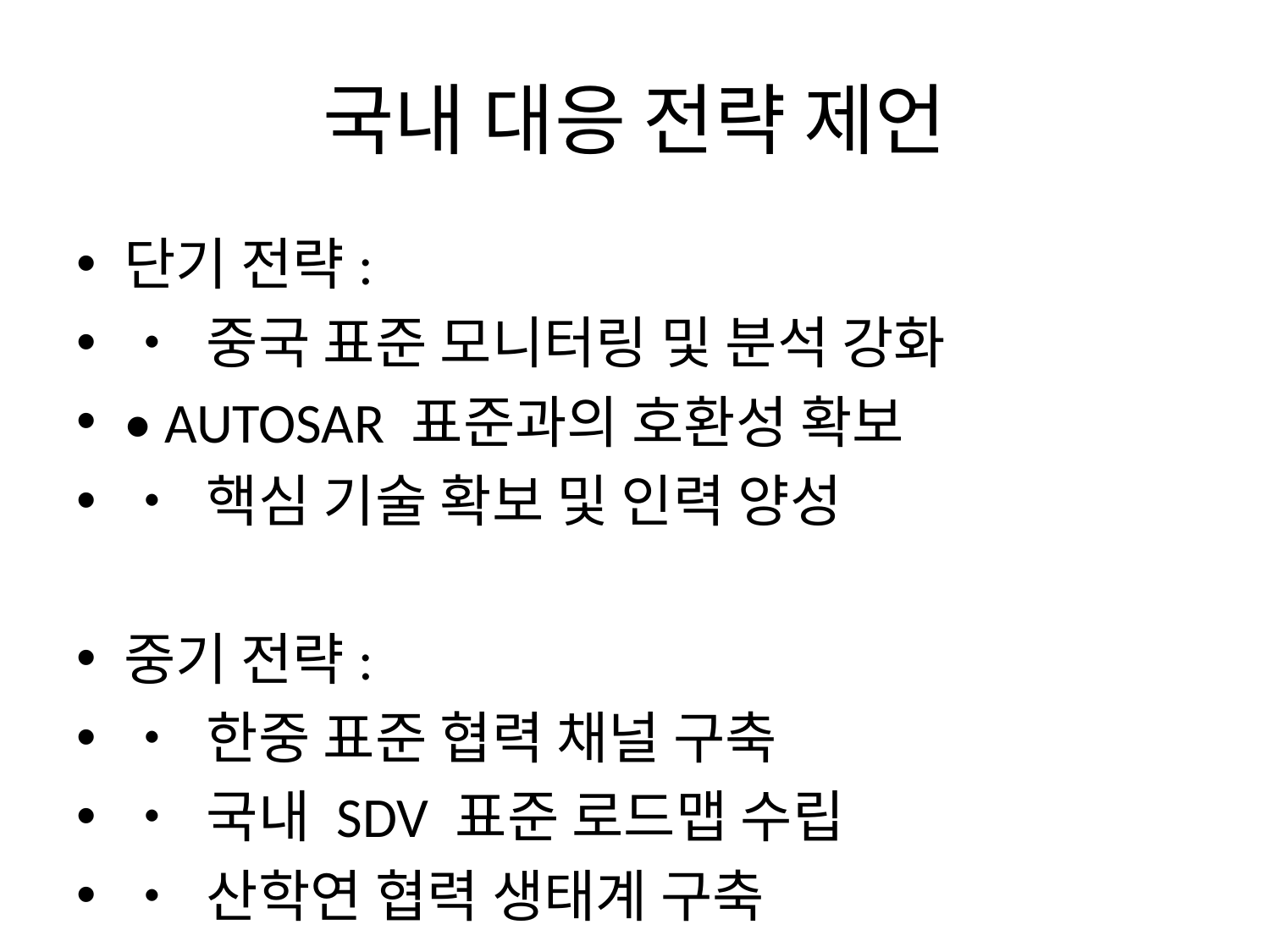

# 국내 대응 전략 제언
단기 전략:
• 중국 표준 모니터링 및 분석 강화
• AUTOSAR 표준과의 호환성 확보
• 핵심 기술 확보 및 인력 양성

중기 전략:
• 한중 표준 협력 채널 구축
• 국내 SDV 표준 로드맵 수립
• 산학연 협력 생태계 구축

장기 전략:
• 글로벌 표준화 참여 확대
• 독자적 기술 경쟁력 확보
• K-SDV 플랫폼 개발